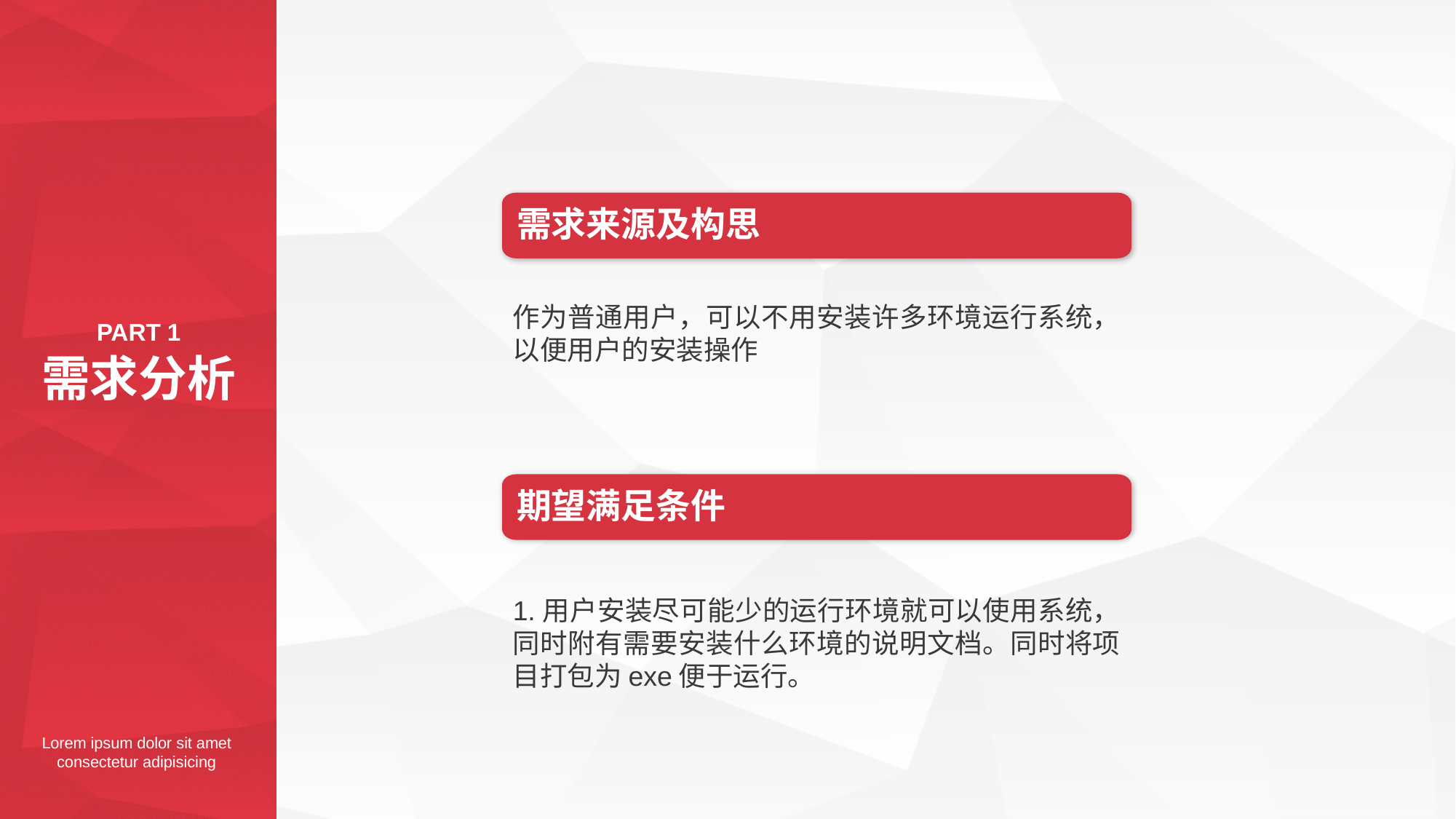

需求来源及构思
作为普通用户，可以不用安装许多环境运行系统，以便用户的安装操作
PART 1
需求分析
期望满足条件
1.用户安装尽可能少的运行环境就可以使用系统，同时附有需要安装什么环境的说明文档。同时将项目打包为exe便于运行。